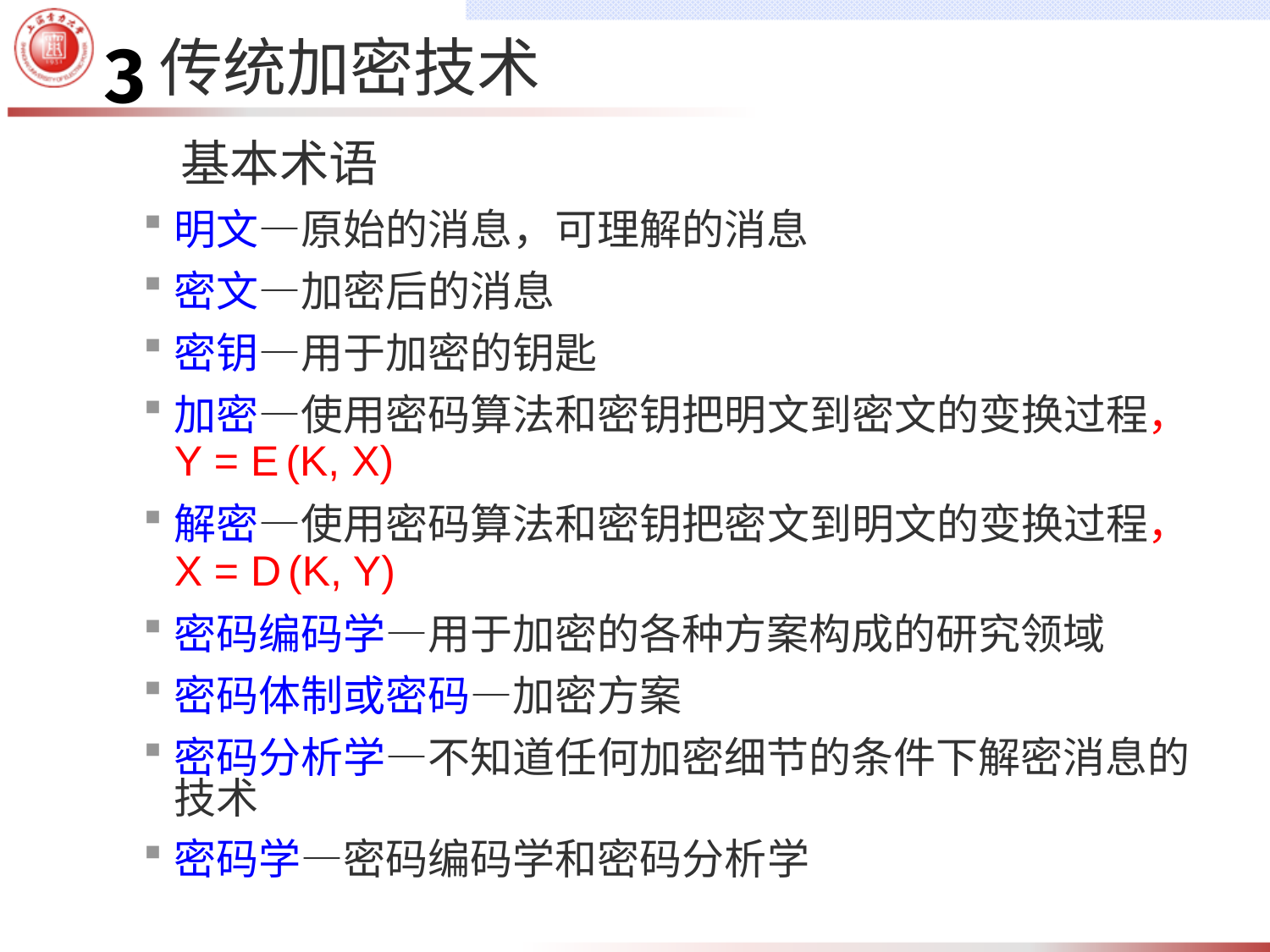

3
# 传统加密技术
基本术语
明文—原始的消息，可理解的消息
密文—加密后的消息
密钥—用于加密的钥匙
加密—使用密码算法和密钥把明文到密文的变换过程， Y = E (K, X)
解密—使用密码算法和密钥把密文到明文的变换过程， X = D (K, Y)
密码编码学—用于加密的各种方案构成的研究领域
密码体制或密码—加密方案
密码分析学—不知道任何加密细节的条件下解密消息的技术
密码学—密码编码学和密码分析学